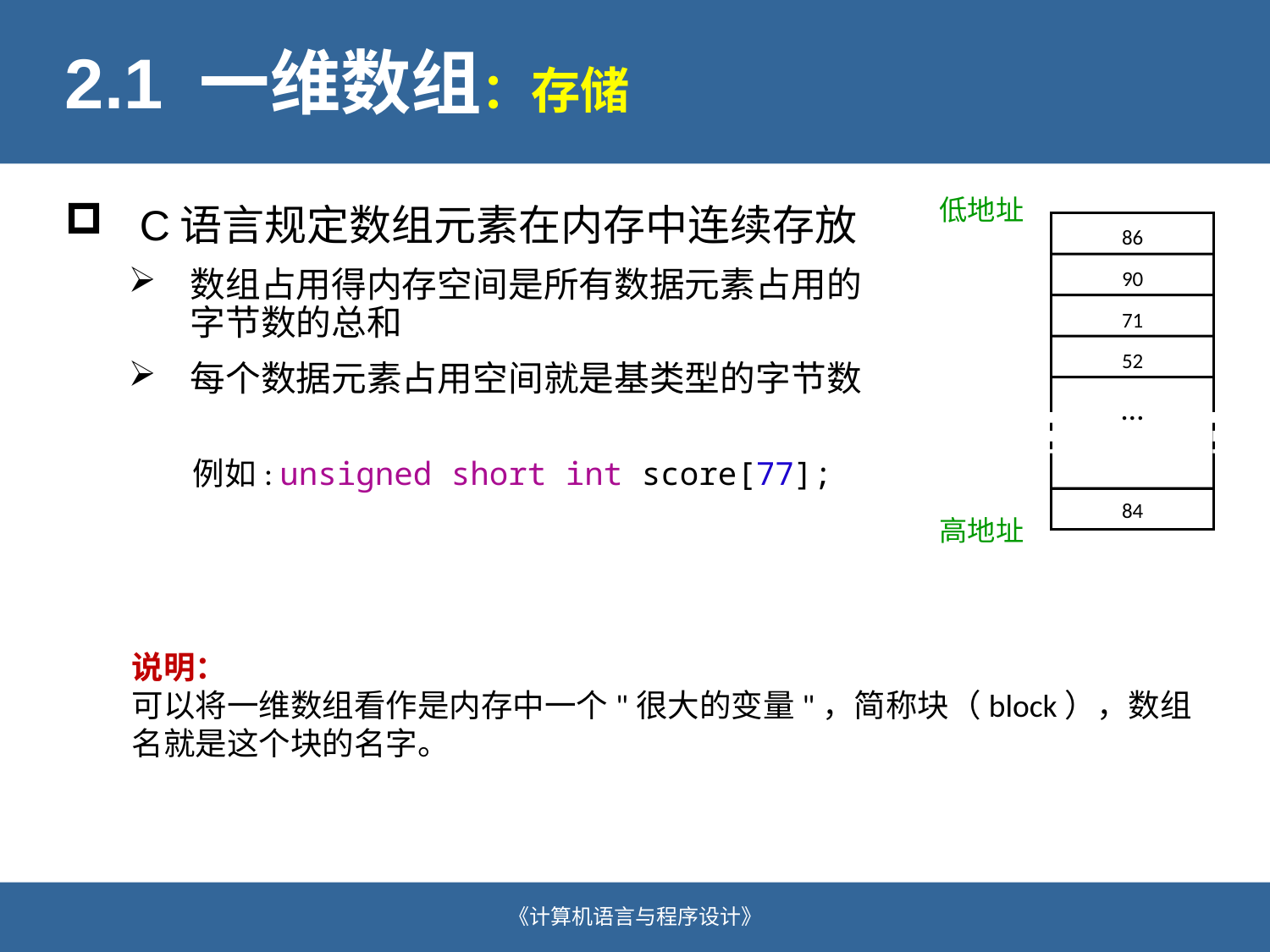

# 2.1 一维数组：存储
C语言规定数组元素在内存中连续存放
数组占用得内存空间是所有数据元素占用的字节数的总和
每个数据元素占用空间就是基类型的字节数

低地址

高地址

86
90
71
52
…

84

例如: unsigned short int score[77];

说明：
可以将一维数组看作是内存中一个"很大的变量"，简称块（block），数组名就是这个块的名字。

《计算机语言与程序设计》
24